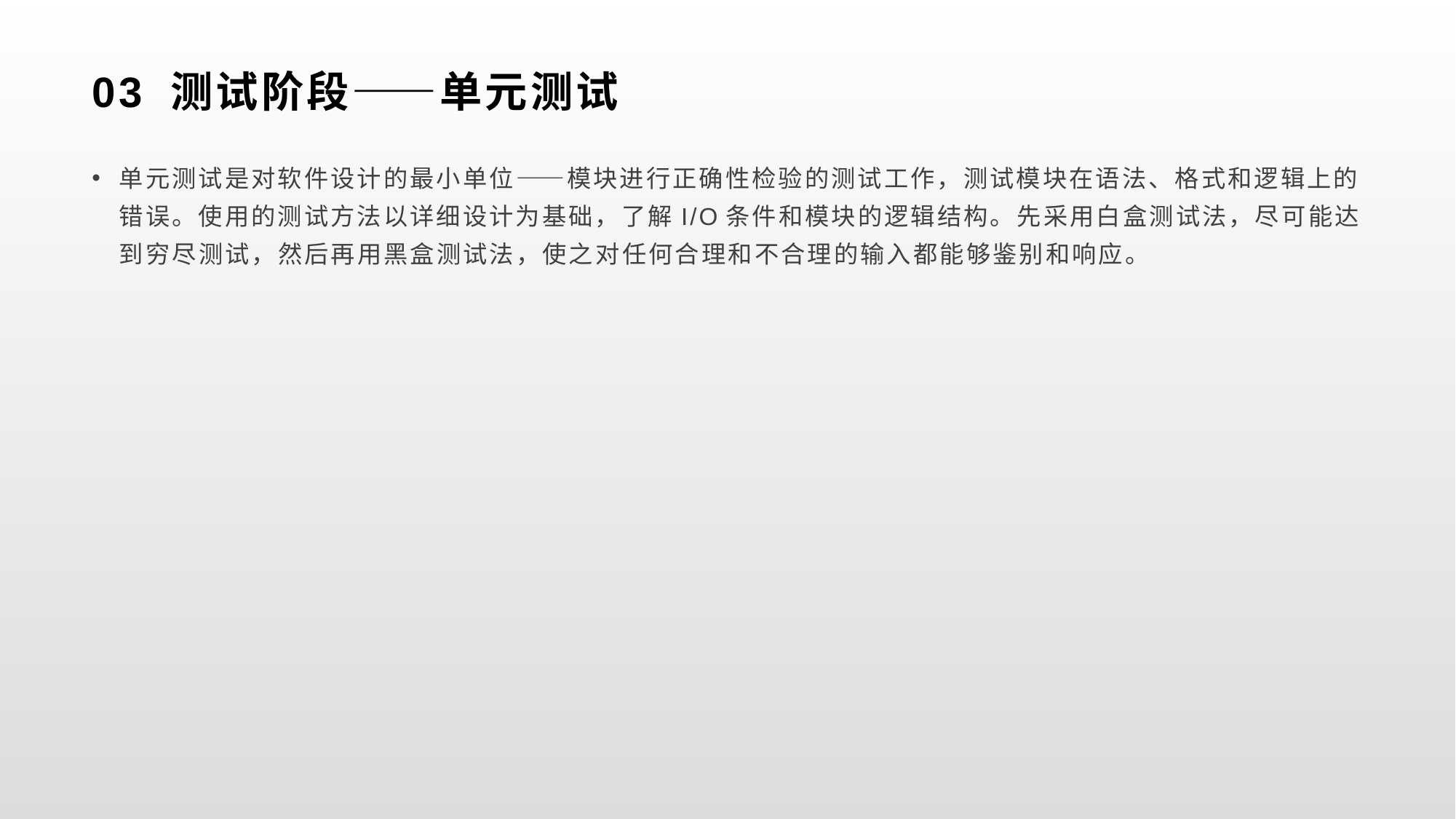

# 03 测试阶段——单元测试
单元测试是对软件设计的最小单位——模块进行正确性检验的测试工作，测试模块在语法、格式和逻辑上的错误。使用的测试方法以详细设计为基础，了解I/O条件和模块的逻辑结构。先采用白盒测试法，尽可能达到穷尽测试，然后再用黑盒测试法，使之对任何合理和不合理的输入都能够鉴别和响应。